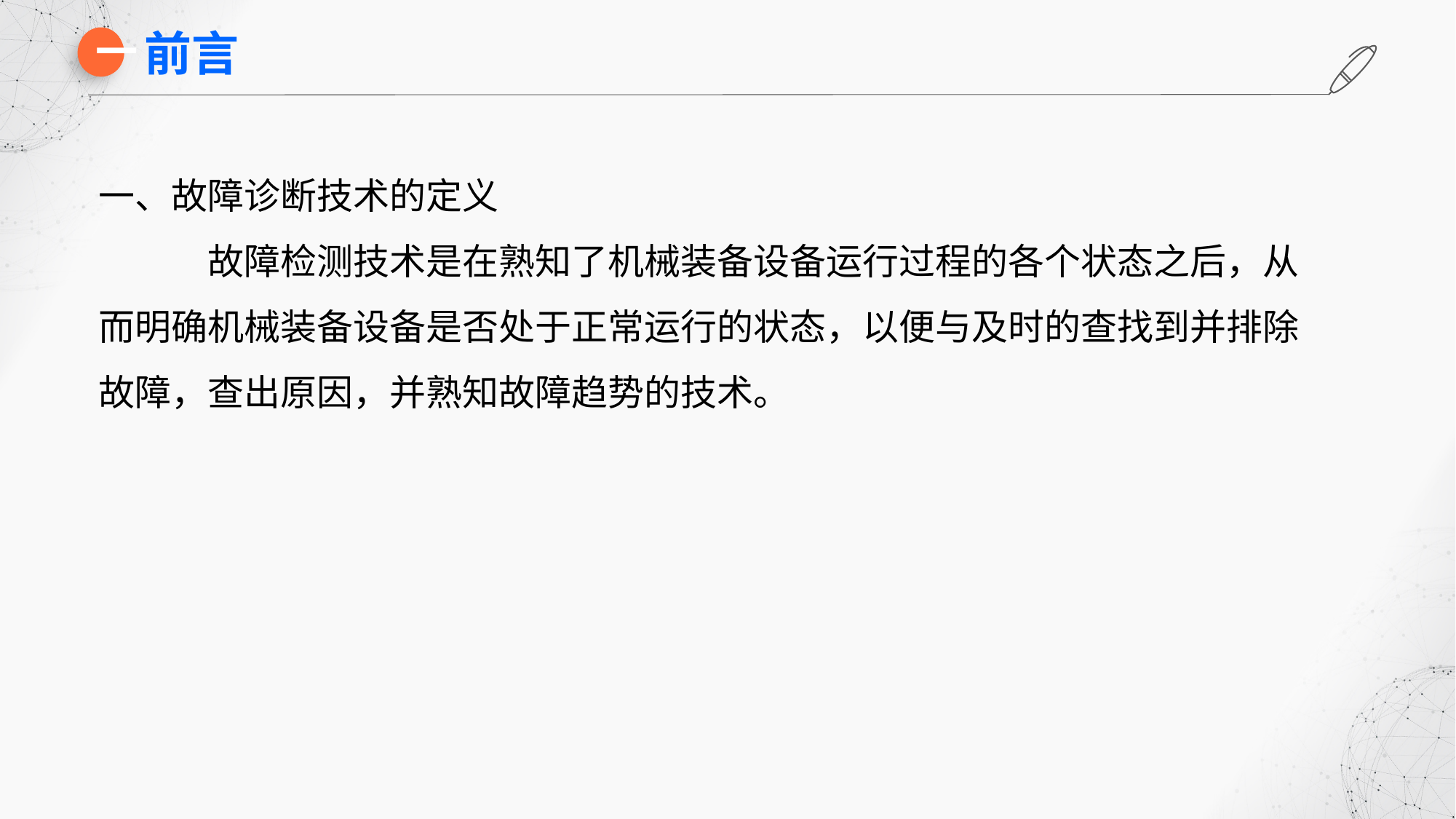

前言
一

一、故障诊断技术的定义
	故障检测技术是在熟知了机械装备设备运行过程的各个状态之后，从而明确机械装备设备是否处于正常运行的状态，以便与及时的查找到并排除故障，查出原因，并熟知故障趋势的技术。